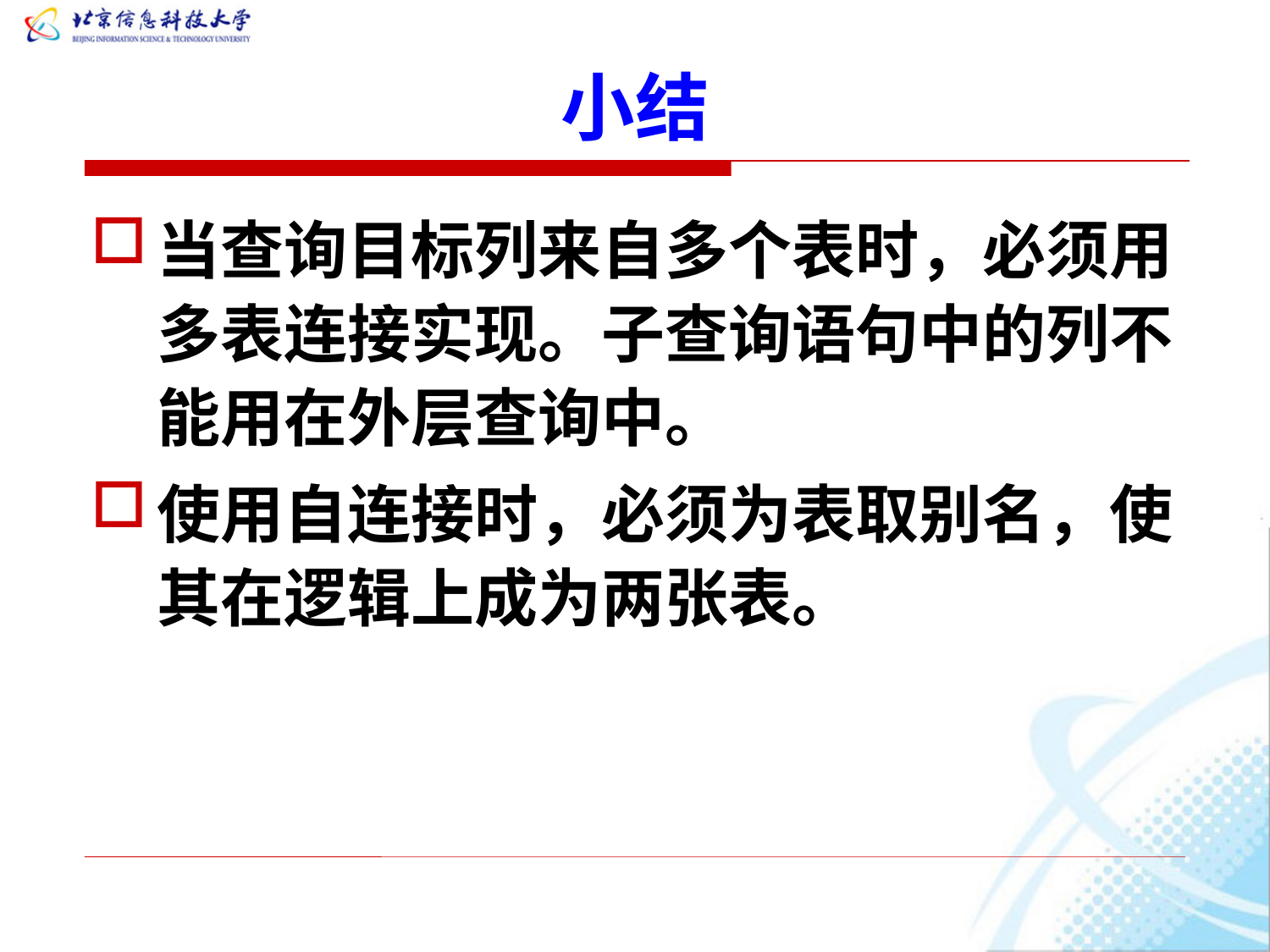

# 小结
当查询目标列来自多个表时，必须用多表连接实现。子查询语句中的列不能用在外层查询中。
使用自连接时，必须为表取别名，使其在逻辑上成为两张表。

165